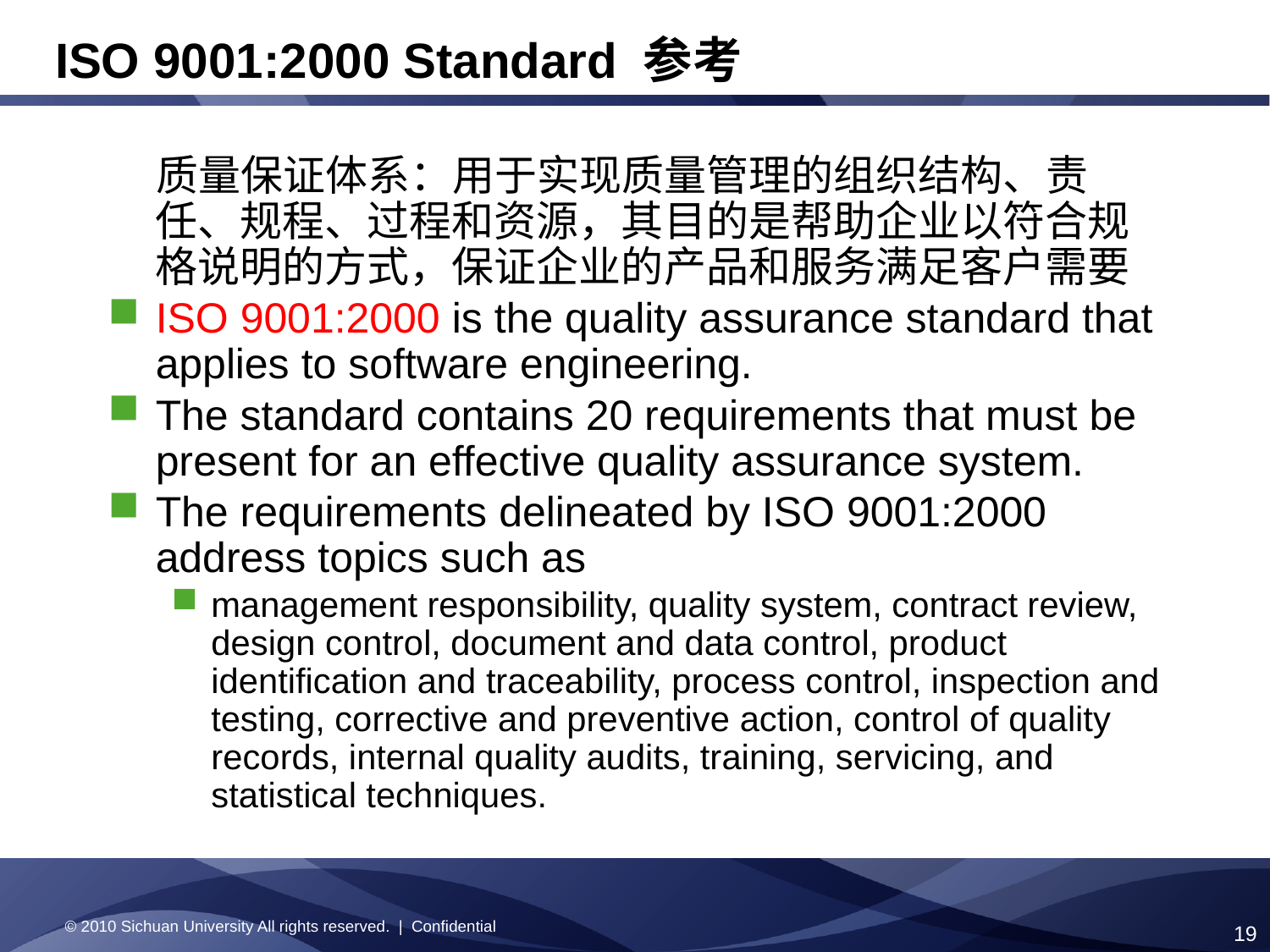

# ISO 9001:2000 Standard 参考
    质量保证体系：用于实现质量管理的组织结构、责任、规程、过程和资源，其目的是帮助企业以符合规格说明的方式，保证企业的产品和服务满足客户需要
ISO 9001:2000 is the quality assurance standard that applies to software engineering.
The standard contains 20 requirements that must be present for an effective quality assurance system.
The requirements delineated by ISO 9001:2000 address topics such as
management responsibility, quality system, contract review, design control, document and data control, product identification and traceability, process control, inspection and testing, corrective and preventive action, control of quality records, internal quality audits, training, servicing, and statistical techniques.
© 2010 Sichuan University All rights reserved.  |  Confidential
19